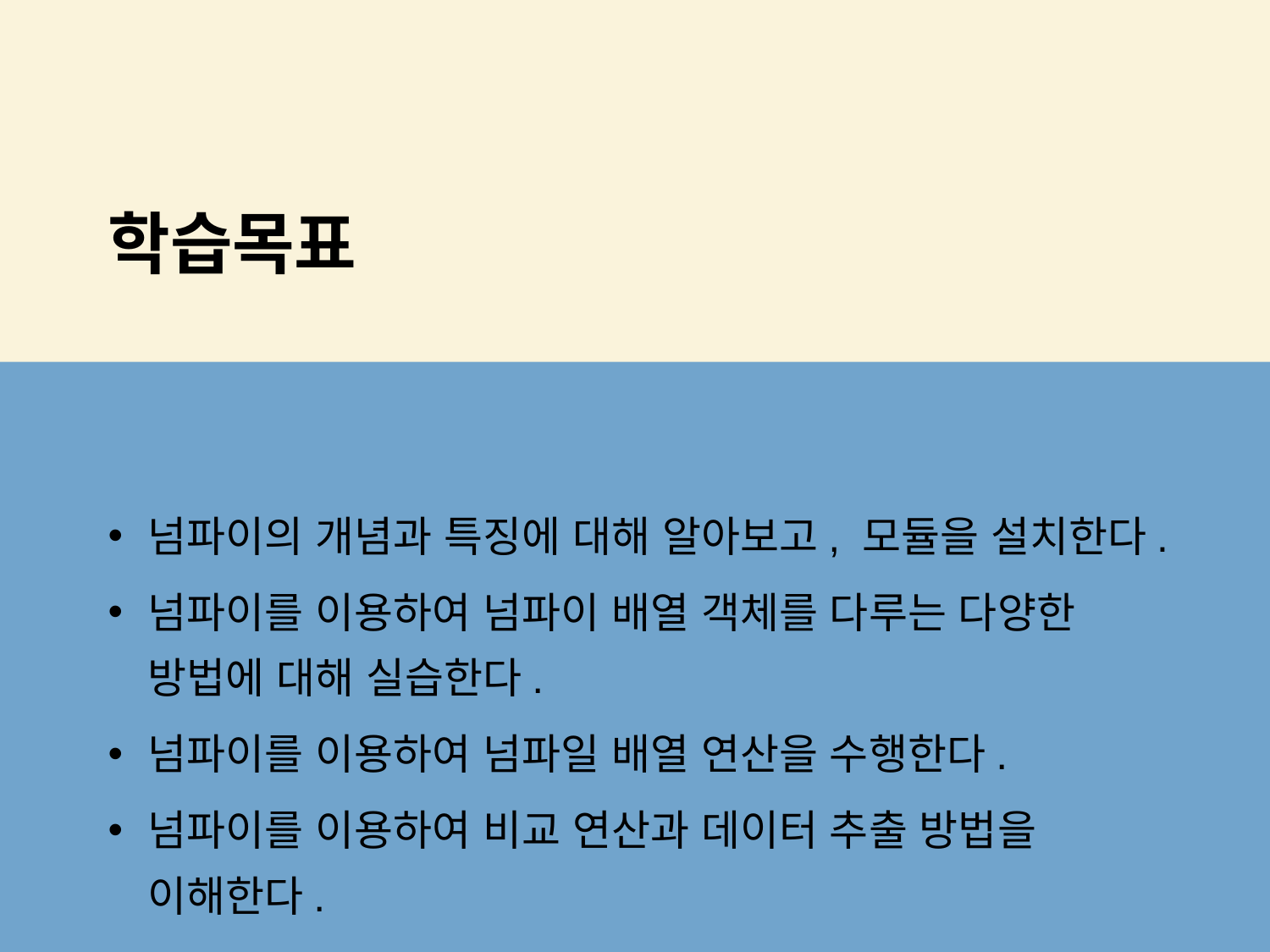

# 학습목표
넘파이의 개념과 특징에 대해 알아보고, 모듈을 설치한다.
넘파이를 이용하여 넘파이 배열 객체를 다루는 다양한 방법에 대해 실습한다.
넘파이를 이용하여 넘파일 배열 연산을 수행한다.
넘파이를 이용하여 비교 연산과 데이터 추출 방법을 이해한다.